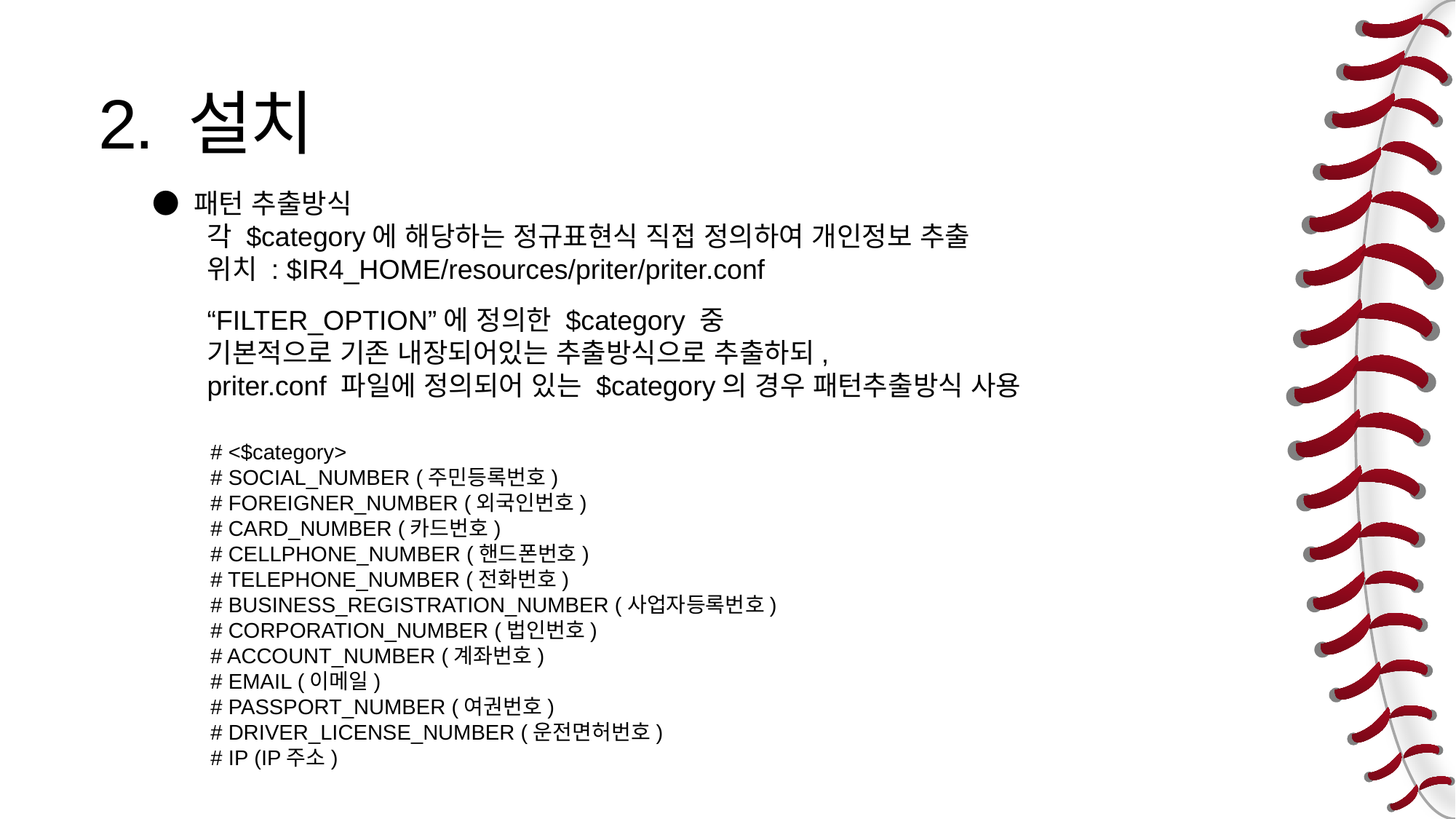

2. 설치
● 패턴 추출방식
각 $category에 해당하는 정규표현식 직접 정의하여 개인정보 추출
위치 : $IR4_HOME/resources/priter/priter.conf

“FILTER_OPTION”에 정의한 $category 중
기본적으로 기존 내장되어있는 추출방식으로 추출하되,
priter.conf 파일에 정의되어 있는 $category의 경우 패턴추출방식 사용
# <$category>
# SOCIAL_NUMBER (주민등록번호)
# FOREIGNER_NUMBER (외국인번호)
# CARD_NUMBER (카드번호)
# CELLPHONE_NUMBER (핸드폰번호)
# TELEPHONE_NUMBER (전화번호)
# BUSINESS_REGISTRATION_NUMBER (사업자등록번호)
# CORPORATION_NUMBER (법인번호)
# ACCOUNT_NUMBER (계좌번호)
# EMAIL (이메일)
# PASSPORT_NUMBER (여권번호)
# DRIVER_LICENSE_NUMBER (운전면허번호)
# IP (IP주소)